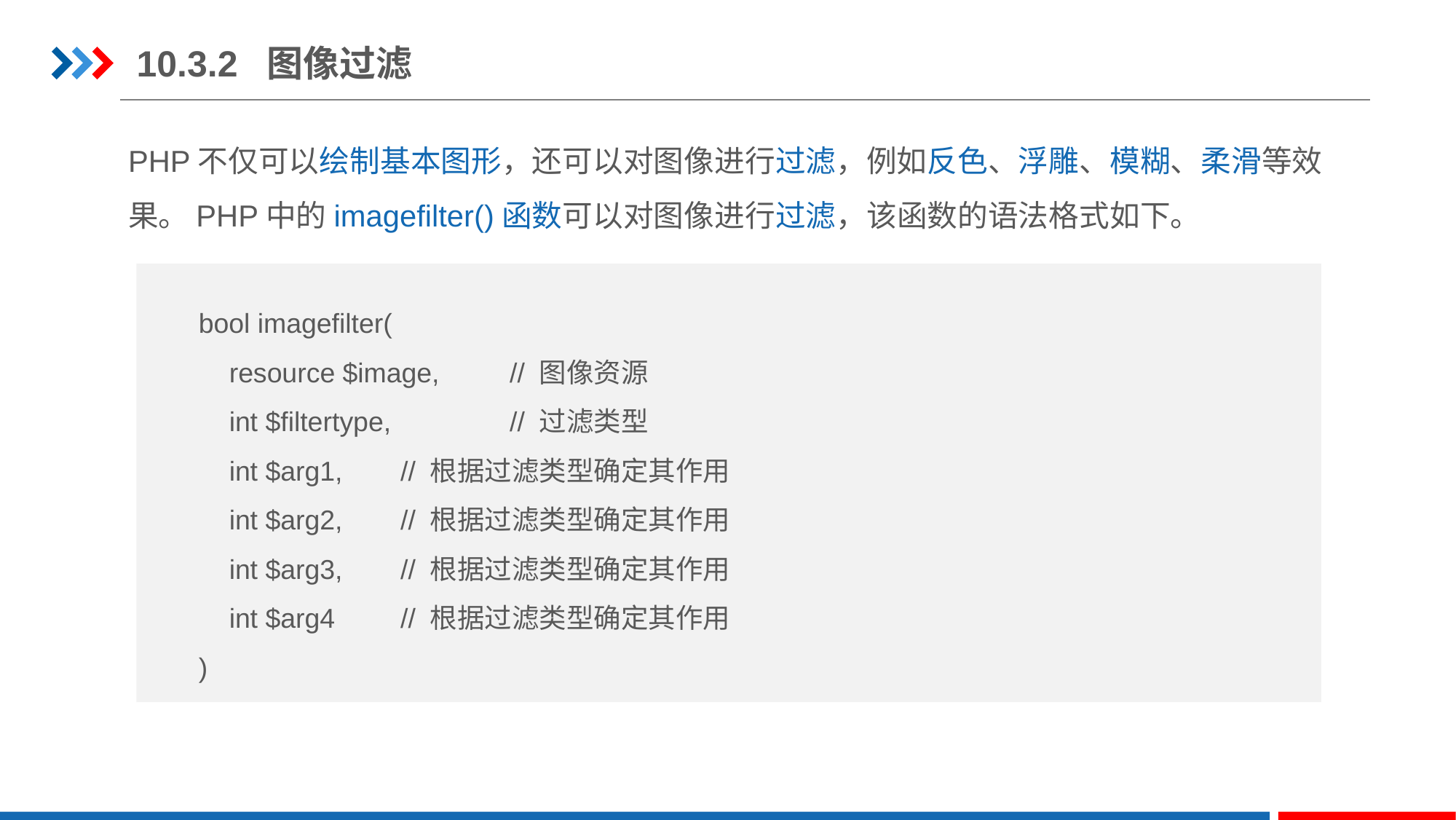

10.3.2  图像过滤
PHP不仅可以绘制基本图形，还可以对图像进行过滤，例如反色、浮雕、模糊、柔滑等效果。PHP中的imagefilter()函数可以对图像进行过滤，该函数的语法格式如下。

bool imagefilter(
    resource $image,	  // 图像资源
    int $filtertype,	  // 过滤类型
    int $arg1, 	  // 根据过滤类型确定其作用
    int $arg2, 	  // 根据过滤类型确定其作用
    int $arg3, 	  // 根据过滤类型确定其作用
    int $arg4	  // 根据过滤类型确定其作用
)